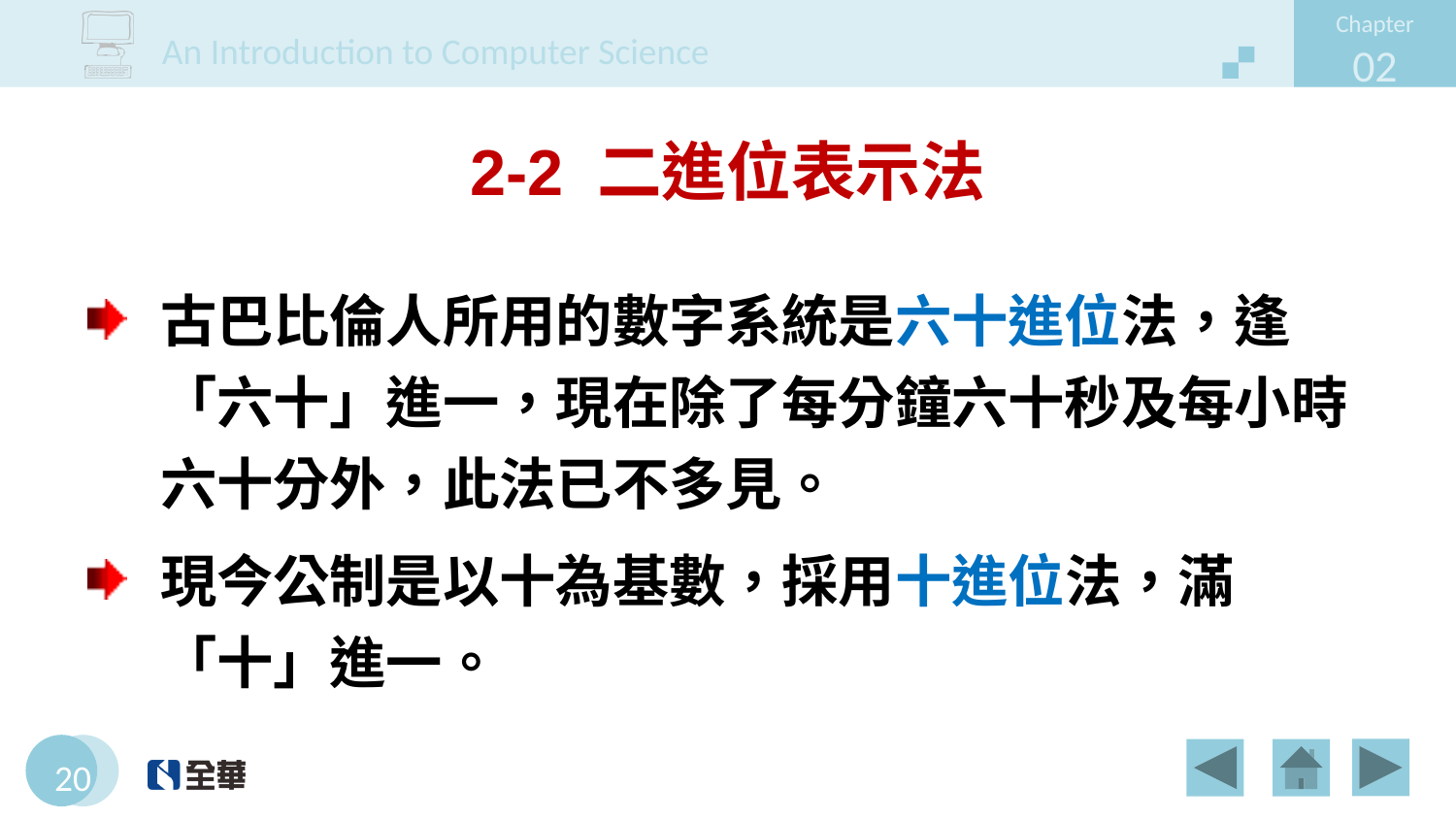

# 2-2 二進位表示法
古巴比倫人所用的數字系統是六十進位法，逢「六十」進一，現在除了每分鐘六十秒及每小時六十分外，此法已不多見。
現今公制是以十為基數，採用十進位法，滿「十」進一。